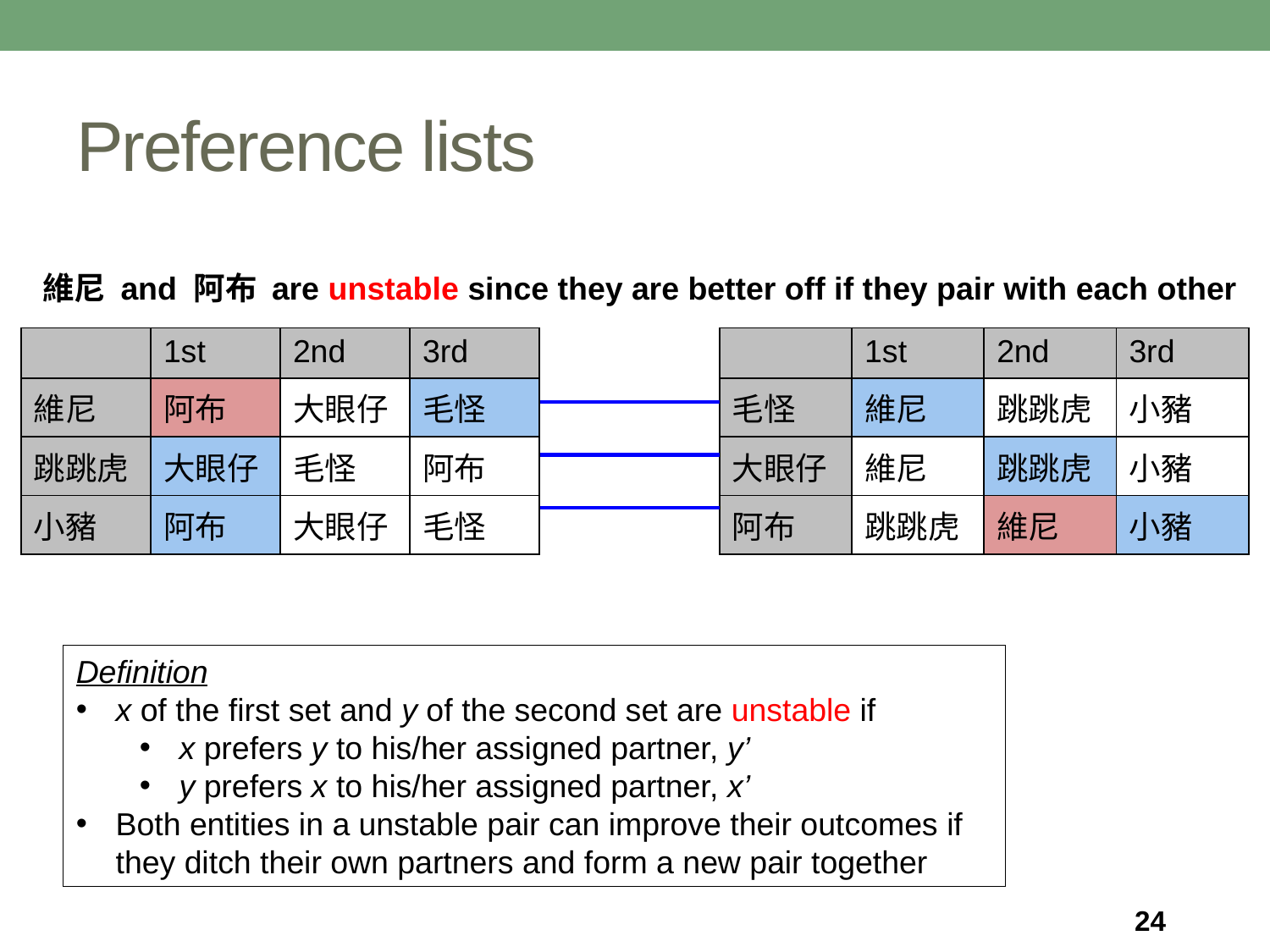

# Preference lists
維尼 and 阿布 are unstable since they are better off if they pair with each other
|  | 1st | 2nd | 3rd |
| --- | --- | --- | --- |
| 維尼 | 阿布 | 大眼仔 | 毛怪 |
| 跳跳虎 | 大眼仔 | 毛怪 | 阿布 |
| 小豬 | 阿布 | 大眼仔 | 毛怪 |
|  | 1st | 2nd | 3rd |
| --- | --- | --- | --- |
| 毛怪 | 維尼 | 跳跳虎 | 小豬 |
| 大眼仔 | 維尼 | 跳跳虎 | 小豬 |
| 阿布 | 跳跳虎 | 維尼 | 小豬 |
Definition
x of the first set and y of the second set are unstable if
x prefers y to his/her assigned partner, y’
y prefers x to his/her assigned partner, x’
Both entities in a unstable pair can improve their outcomes if they ditch their own partners and form a new pair together
24